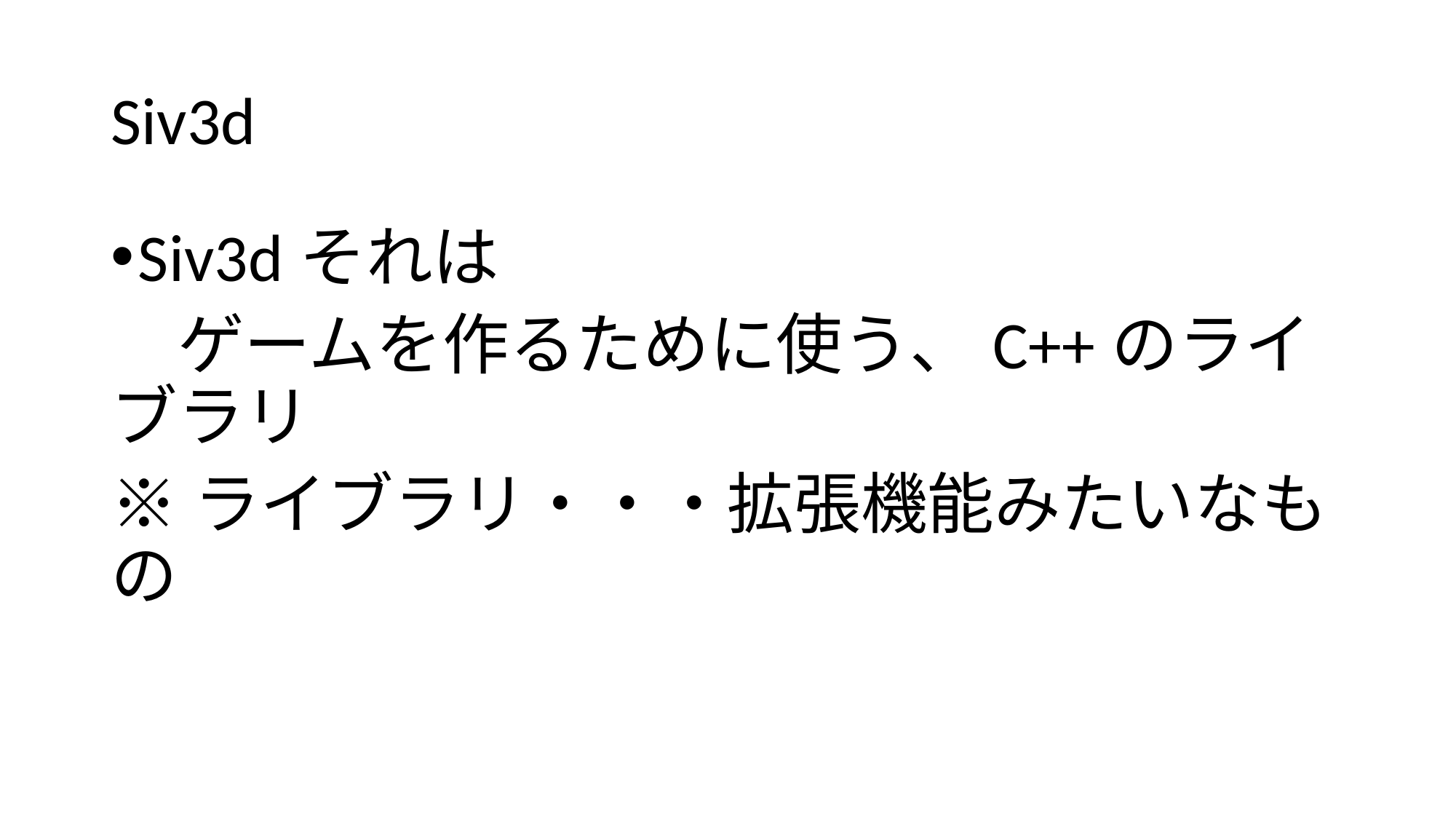

# Siv3d
Siv3dそれは
　ゲームを作るために使う、C++のライブラリ
※ライブラリ・・・拡張機能みたいなもの